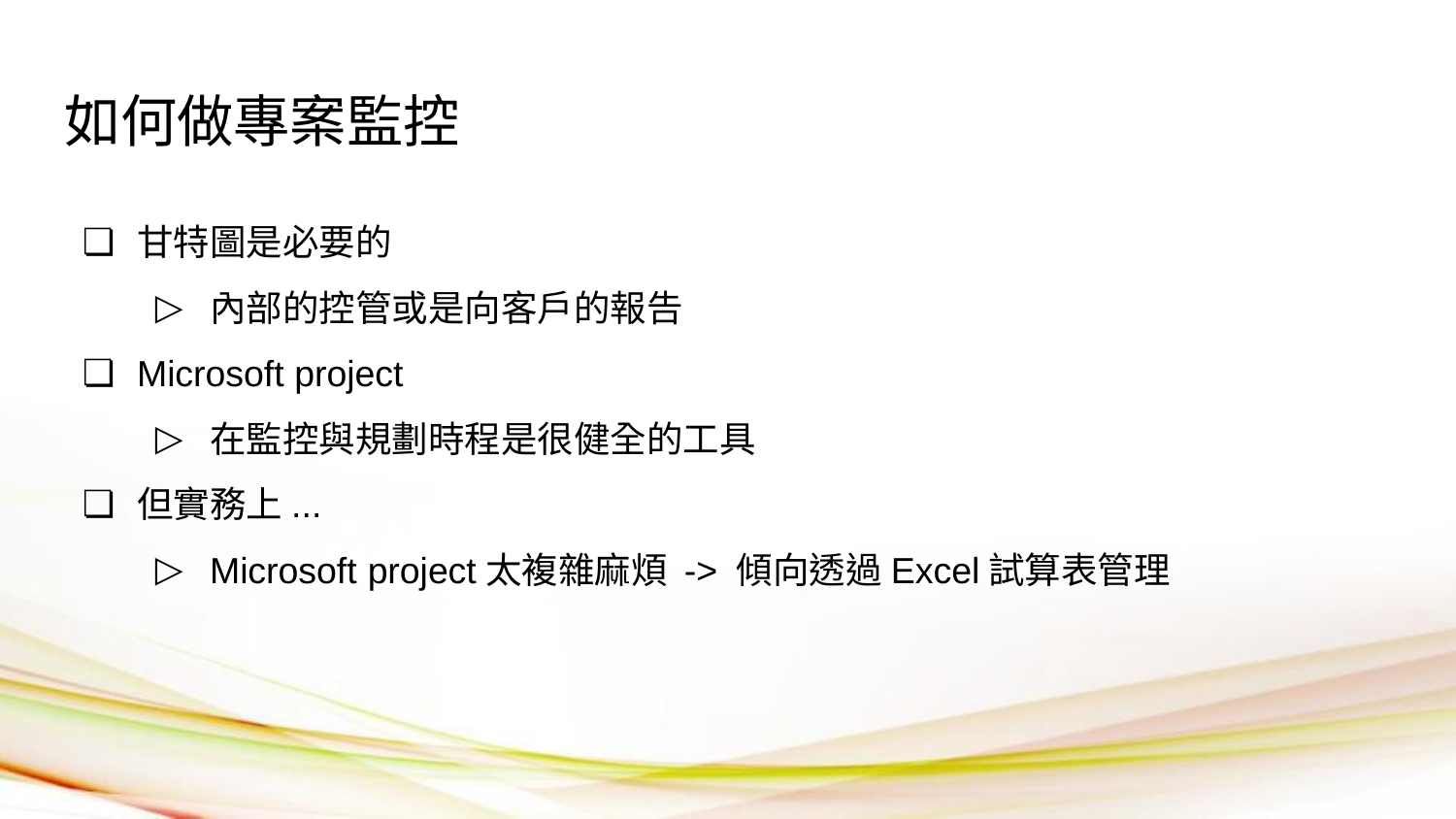

# 如何做專案監控
甘特圖是必要的
內部的控管或是向客戶的報告
Microsoft project
在監控與規劃時程是很健全的工具
但實務上...
Microsoft project太複雜麻煩 -> 傾向透過Excel試算表管理